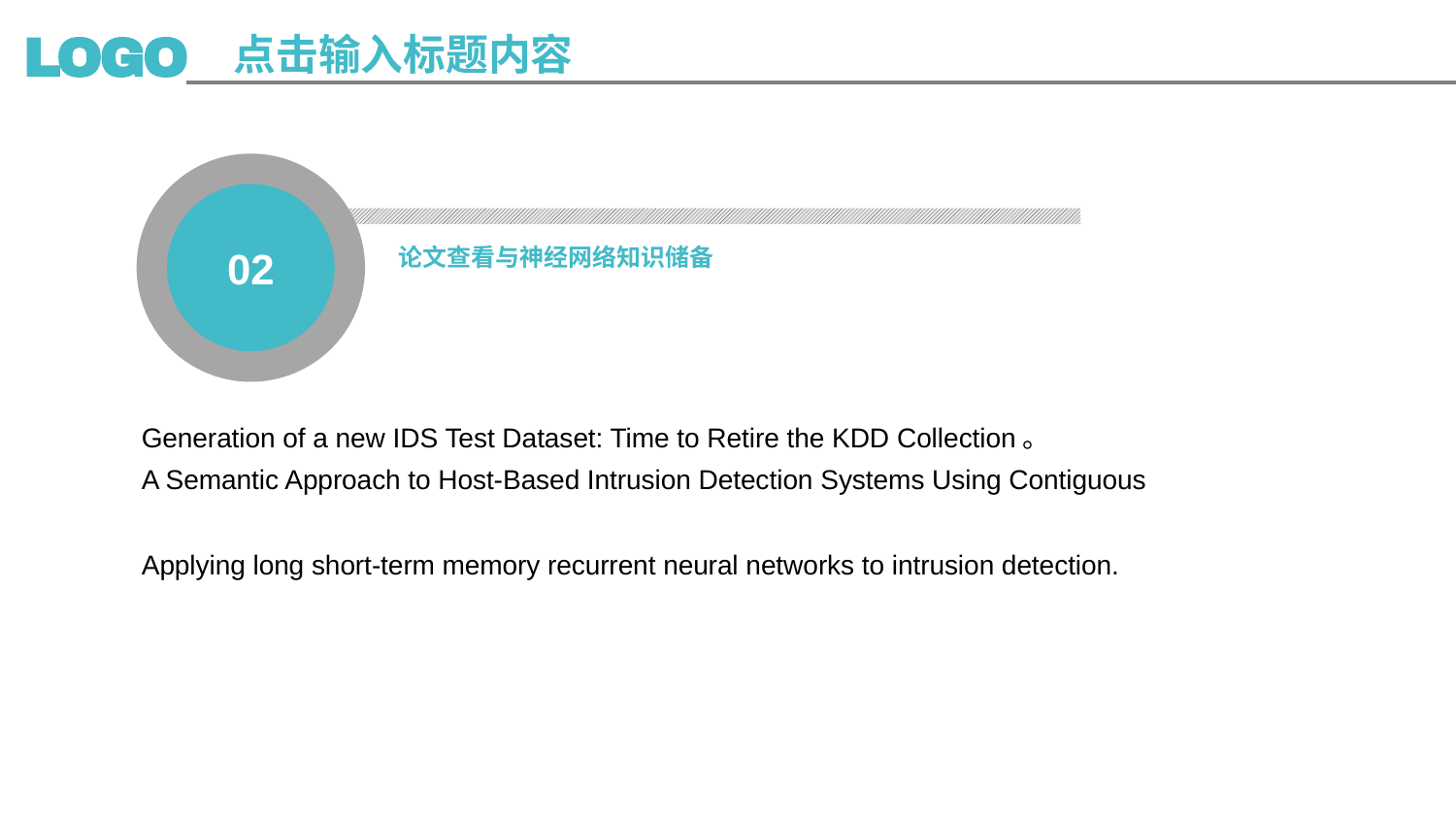

LOGO
点击输入标题内容
02

论文查看与神经网络知识储备
Generation of a new IDS Test Dataset: Time to Retire the KDD Collection。
A Semantic Approach to Host-Based Intrusion Detection Systems Using Contiguous

Applying long short-term memory recurrent neural networks to intrusion detection.